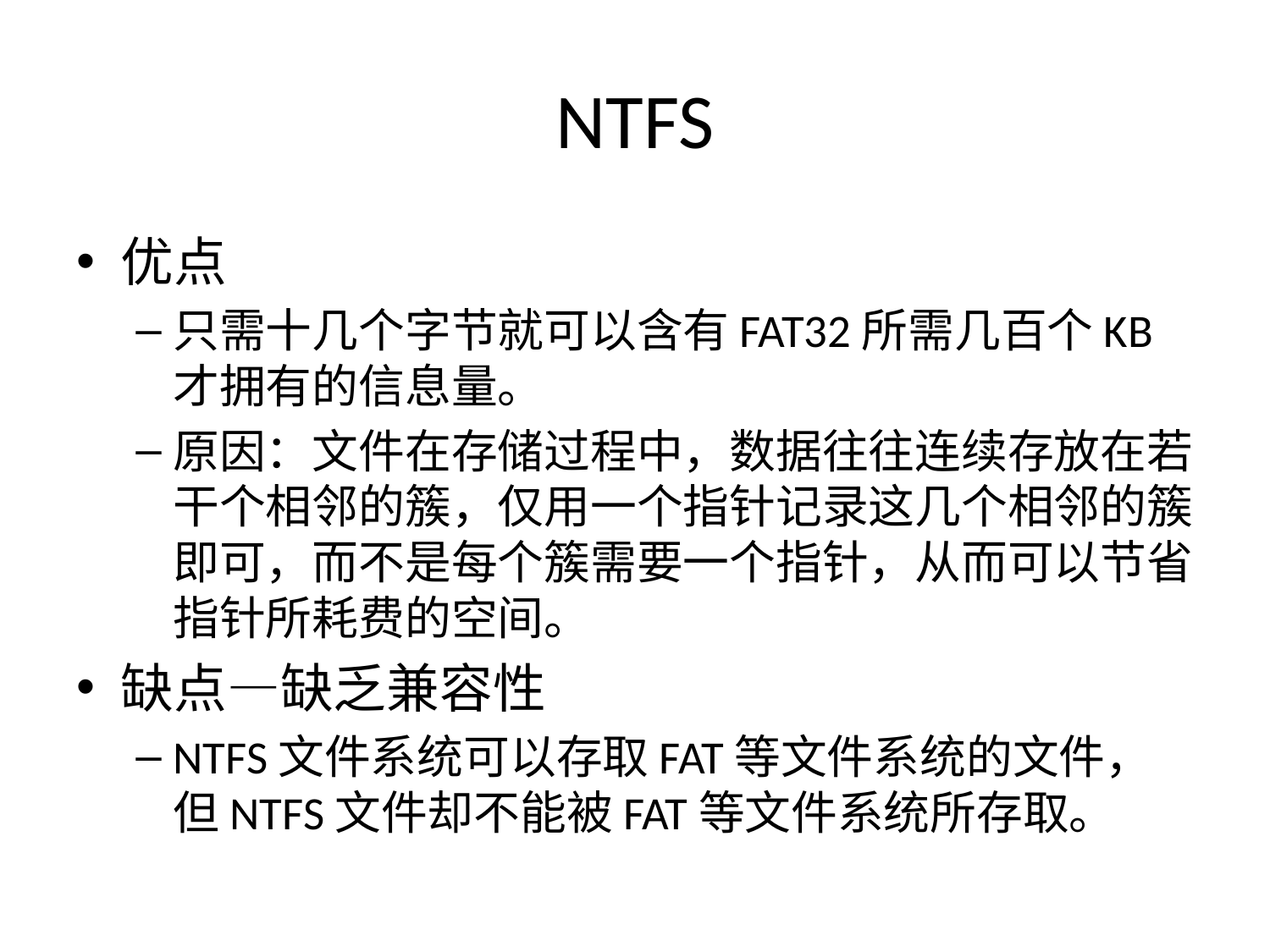

# NTFS
优点
只需十几个字节就可以含有FAT32所需几百个KB才拥有的信息量。
原因：文件在存储过程中，数据往往连续存放在若干个相邻的簇，仅用一个指针记录这几个相邻的簇即可，而不是每个簇需要一个指针，从而可以节省指针所耗费的空间。
缺点—缺乏兼容性
NTFS文件系统可以存取FAT等文件系统的文件，但NTFS文件却不能被FAT等文件系统所存取。